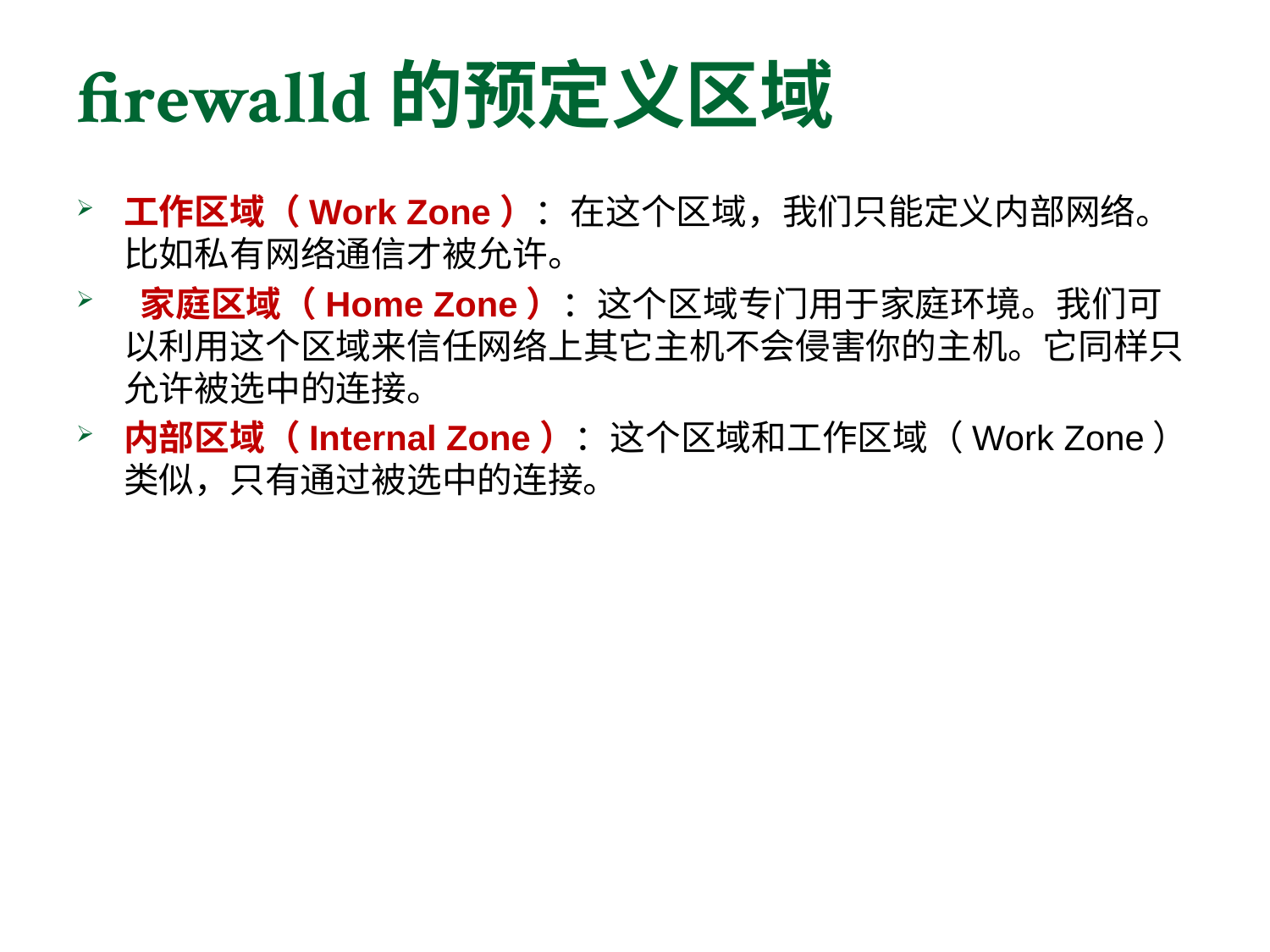

# firewalld的预定义区域
工作区域（Work Zone）：在这个区域，我们只能定义内部网络。比如私有网络通信才被允许。
 家庭区域（Home Zone）：这个区域专门用于家庭环境。我们可以利用这个区域来信任网络上其它主机不会侵害你的主机。它同样只允许被选中的连接。
内部区域（Internal Zone）：这个区域和工作区域（Work Zone）类似，只有通过被选中的连接。